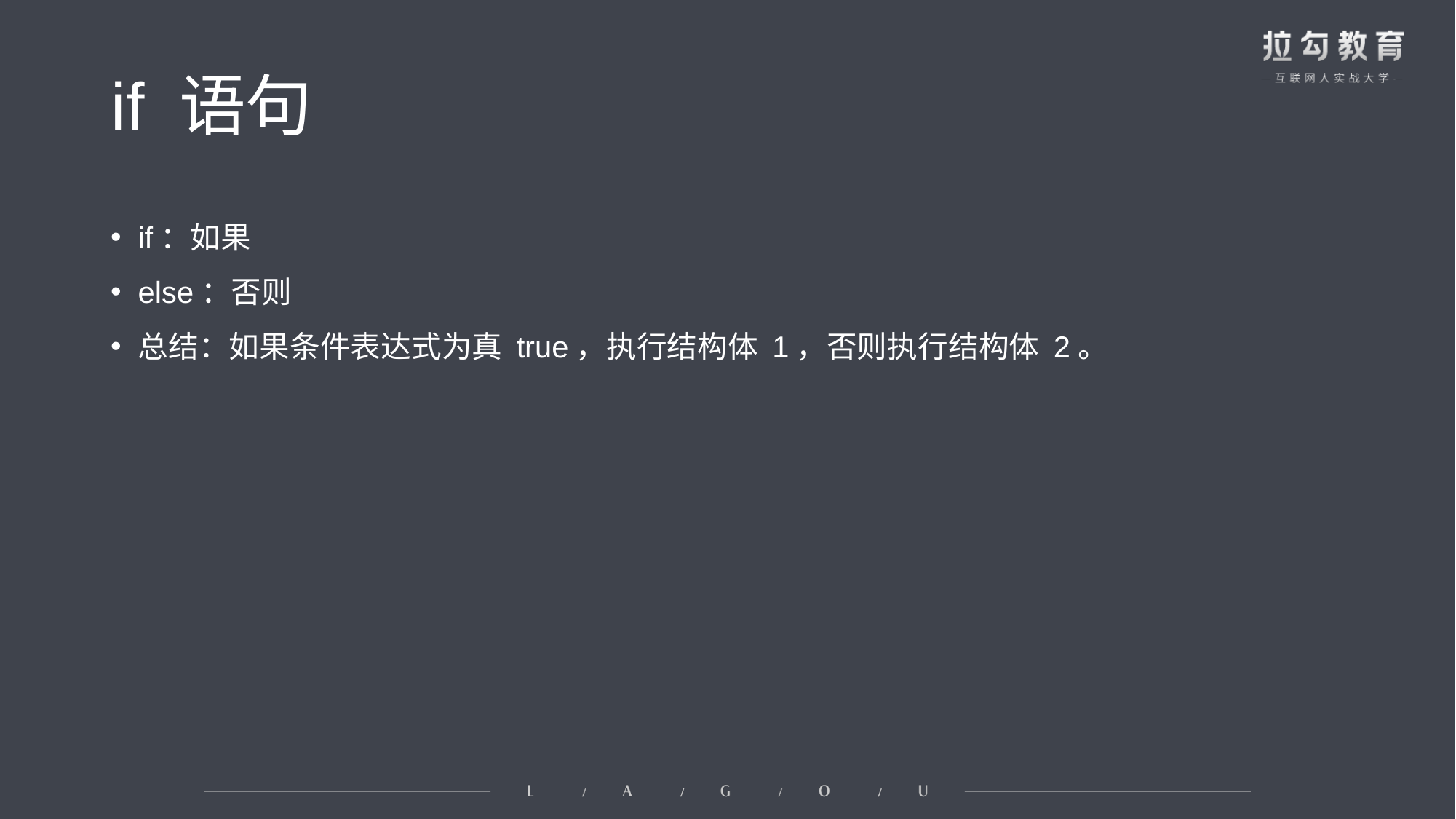

# if 语句
if：如果
else：否则
总结：如果条件表达式为真 true，执行结构体 1，否则执行结构体 2。